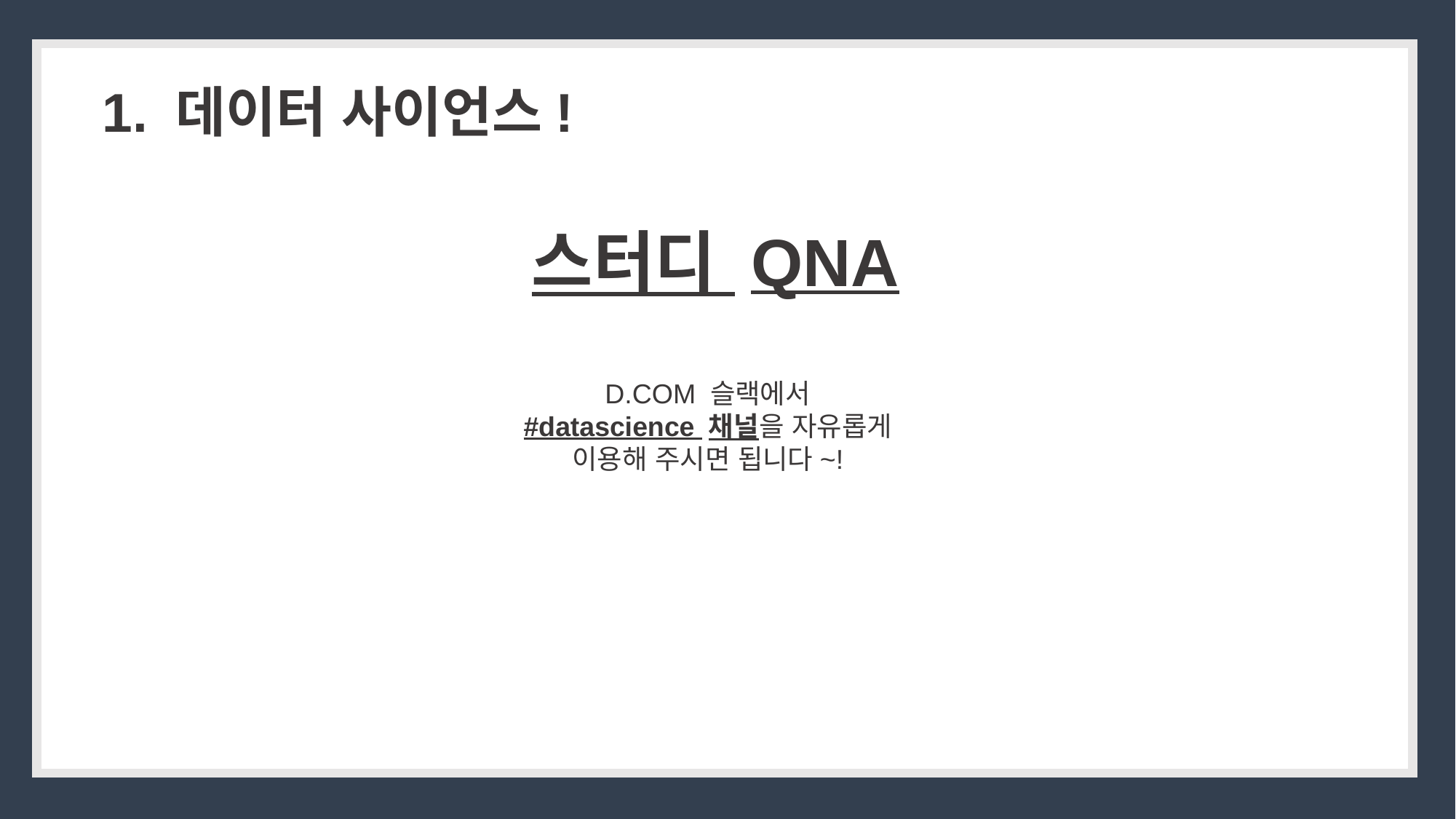

1. 데이터 사이언스!
스터디 QNA
D.COM 슬랙에서
#datascience 채널을 자유롭게
이용해 주시면 됩니다~!